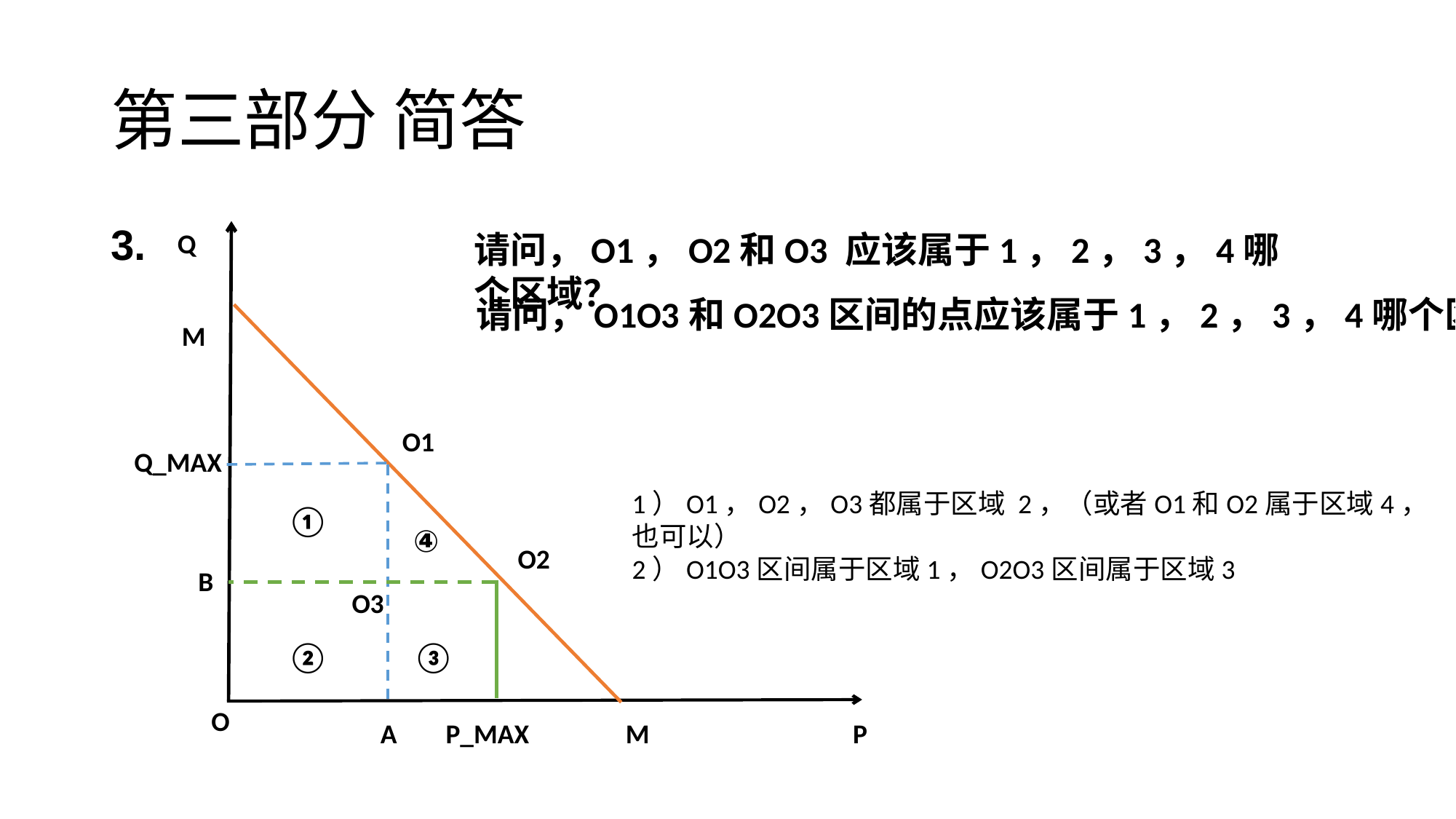

# 第三部分 简答
3.
Q
请问，O1，O2和O3 应该属于1，2，3，4哪个区域？
请问，O1O3和O2O3区间的点应该属于1，2，3，4哪个区域？
M
O1
Q_MAX
1）O1，O2，O3都属于区域 2，（或者O1和O2属于区域4，也可以）
2）O1O3区间属于区域1，O2O3区间属于区域3
①
④
O2
B
O3
②
③
O
A
P_MAX
M
P